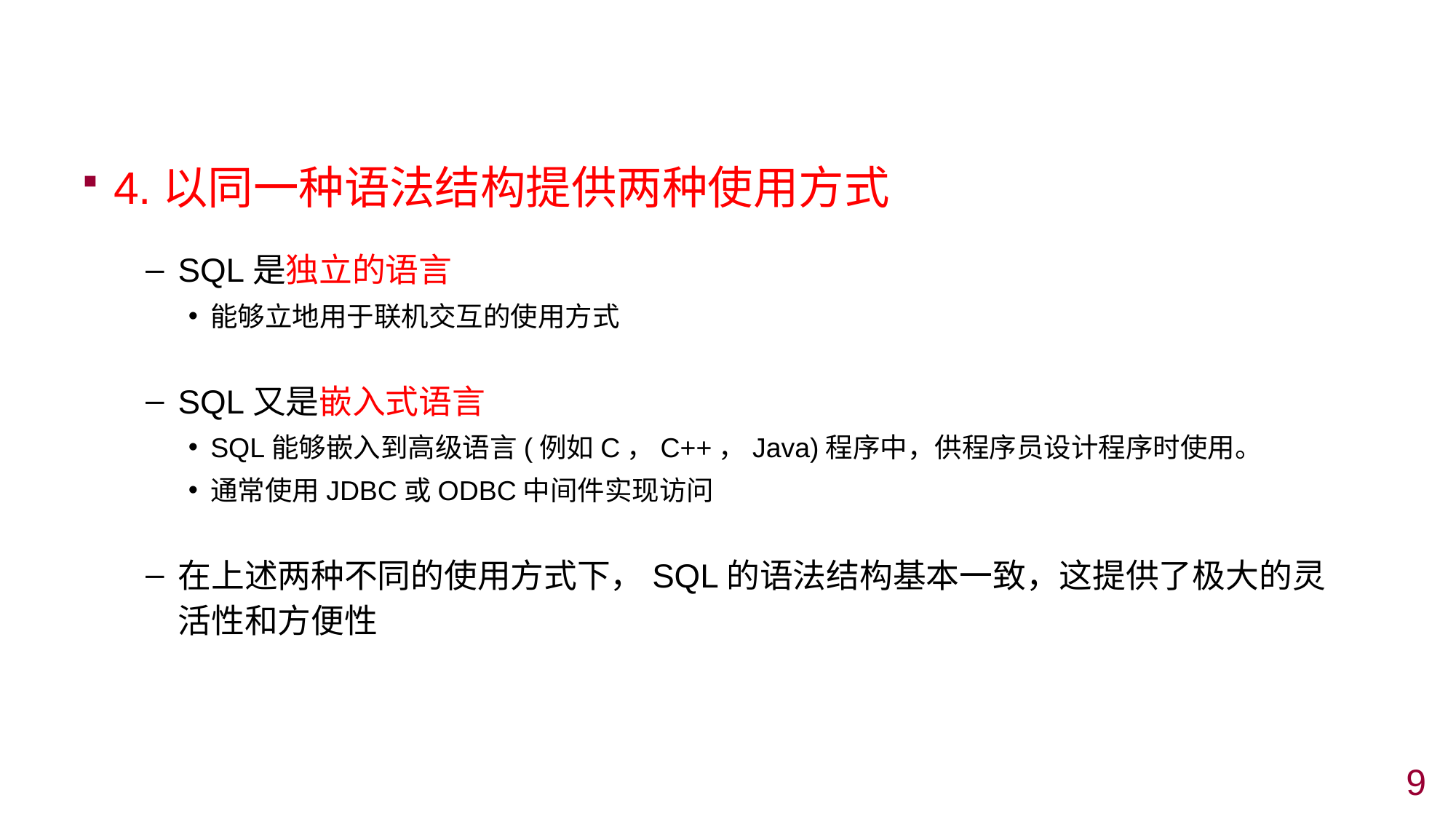

#
4.以同一种语法结构提供两种使用方式

SQL是独立的语言
能够立地用于联机交互的使用方式

SQL又是嵌入式语言
SQL能够嵌入到高级语言(例如C，C++，Java)程序中，供程序员设计程序时使用。
通常使用JDBC或ODBC中间件实现访问

在上述两种不同的使用方式下，SQL的语法结构基本一致，这提供了极大的灵活性和方便性
9